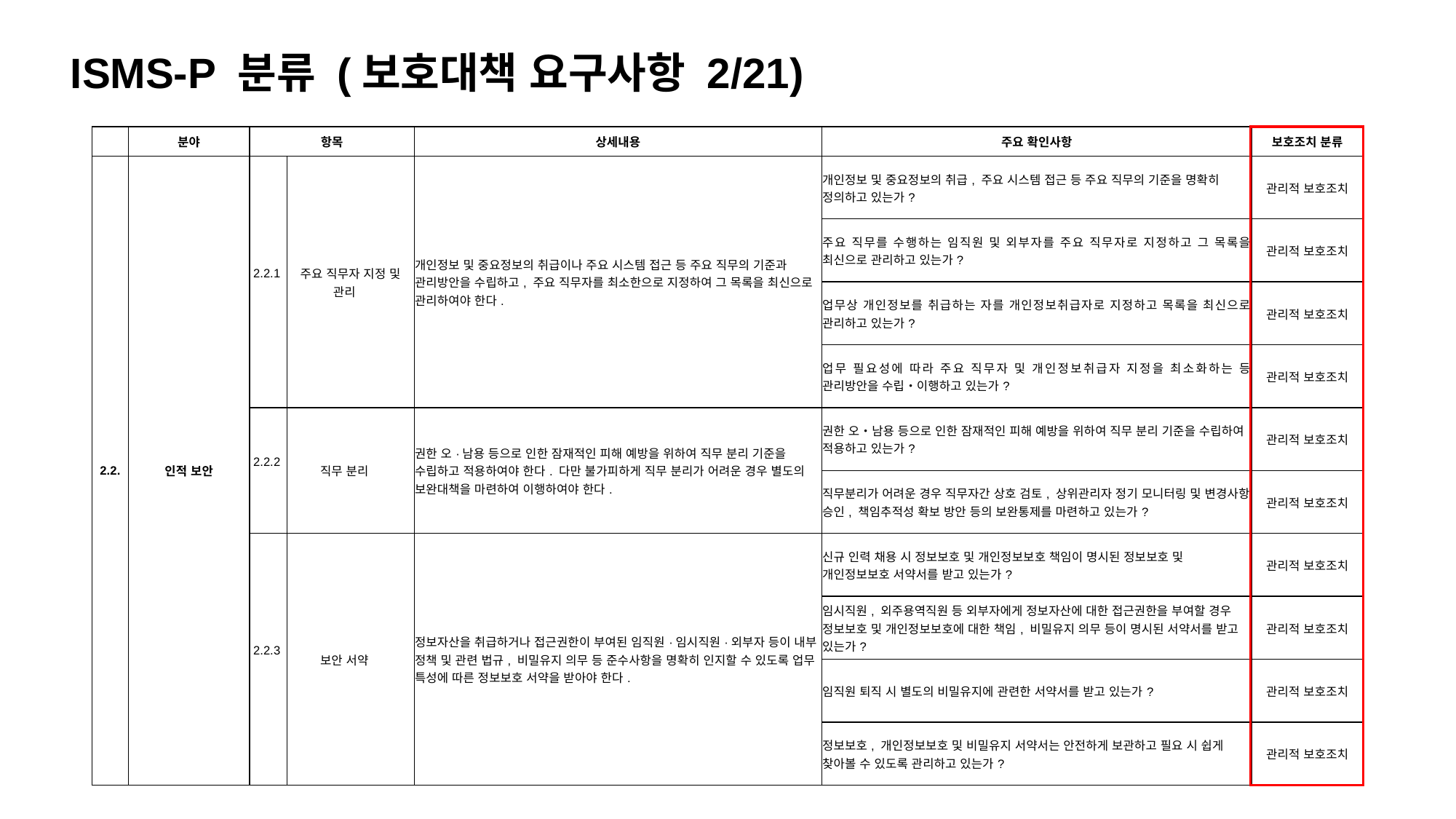

ISMS-P 분류 (보호대책 요구사항 2/21)
|  | 분야 | 항목 |  | 상세내용 | 주요 확인사항 | 보호조치 분류 |
| --- | --- | --- | --- | --- | --- | --- |
| 2.2. | 인적 보안 | 2.2.1 | 주요 직무자 지정 및 관리 | 개인정보 및 중요정보의 취급이나 주요 시스템 접근 등 주요 직무의 기준과 관리방안을 수립하고, 주요 직무자를 최소한으로 지정하여 그 목록을 최신으로 관리하여야 한다. | 개인정보 및 중요정보의 취급, 주요 시스템 접근 등 주요 직무의 기준을 명확히 정의하고 있는가? | 관리적 보호조치 |
|  |  |  |  |  | 주요 직무를 수행하는 임직원 및 외부자를 주요 직무자로 지정하고 그 목록을 최신으로 관리하고 있는가? | 관리적 보호조치 |
|  |  |  |  |  | 업무상 개인정보를 취급하는 자를 개인정보취급자로 지정하고 목록을 최신으로 관리하고 있는가? | 관리적 보호조치 |
|  |  |  |  |  | 업무 필요성에 따라 주요 직무자 및 개인정보취급자 지정을 최소화하는 등 관리방안을 수립‧이행하고 있는가? | 관리적 보호조치 |
|  |  | 2.2.2 | 직무 분리 | 권한 오·남용 등으로 인한 잠재적인 피해 예방을 위하여 직무 분리 기준을 수립하고 적용하여야 한다. 다만 불가피하게 직무 분리가 어려운 경우 별도의 보완대책을 마련하여 이행하여야 한다. | 권한 오‧남용 등으로 인한 잠재적인 피해 예방을 위하여 직무 분리 기준을 수립하여 적용하고 있는가? | 관리적 보호조치 |
|  |  |  |  |  | 직무분리가 어려운 경우 직무자간 상호 검토, 상위관리자 정기 모니터링 및 변경사항 승인, 책임추적성 확보 방안 등의 보완통제를 마련하고 있는가? | 관리적 보호조치 |
|  |  | 2.2.3 | 보안 서약 | 정보자산을 취급하거나 접근권한이 부여된 임직원·임시직원·외부자 등이 내부 정책 및 관련 법규, 비밀유지 의무 등 준수사항을 명확히 인지할 수 있도록 업무 특성에 따른 정보보호 서약을 받아야 한다. | 신규 인력 채용 시 정보보호 및 개인정보보호 책임이 명시된 정보보호 및 개인정보보호 서약서를 받고 있는가? | 관리적 보호조치 |
|  |  |  |  |  | 임시직원, 외주용역직원 등 외부자에게 정보자산에 대한 접근권한을 부여할 경우 정보보호 및 개인정보보호에 대한 책임, 비밀유지 의무 등이 명시된 서약서를 받고 있는가? | 관리적 보호조치 |
|  |  |  |  |  | 임직원 퇴직 시 별도의 비밀유지에 관련한 서약서를 받고 있는가? | 관리적 보호조치 |
|  |  |  |  |  | 정보보호, 개인정보보호 및 비밀유지 서약서는 안전하게 보관하고 필요 시 쉽게 찾아볼 수 있도록 관리하고 있는가? | 관리적 보호조치 |